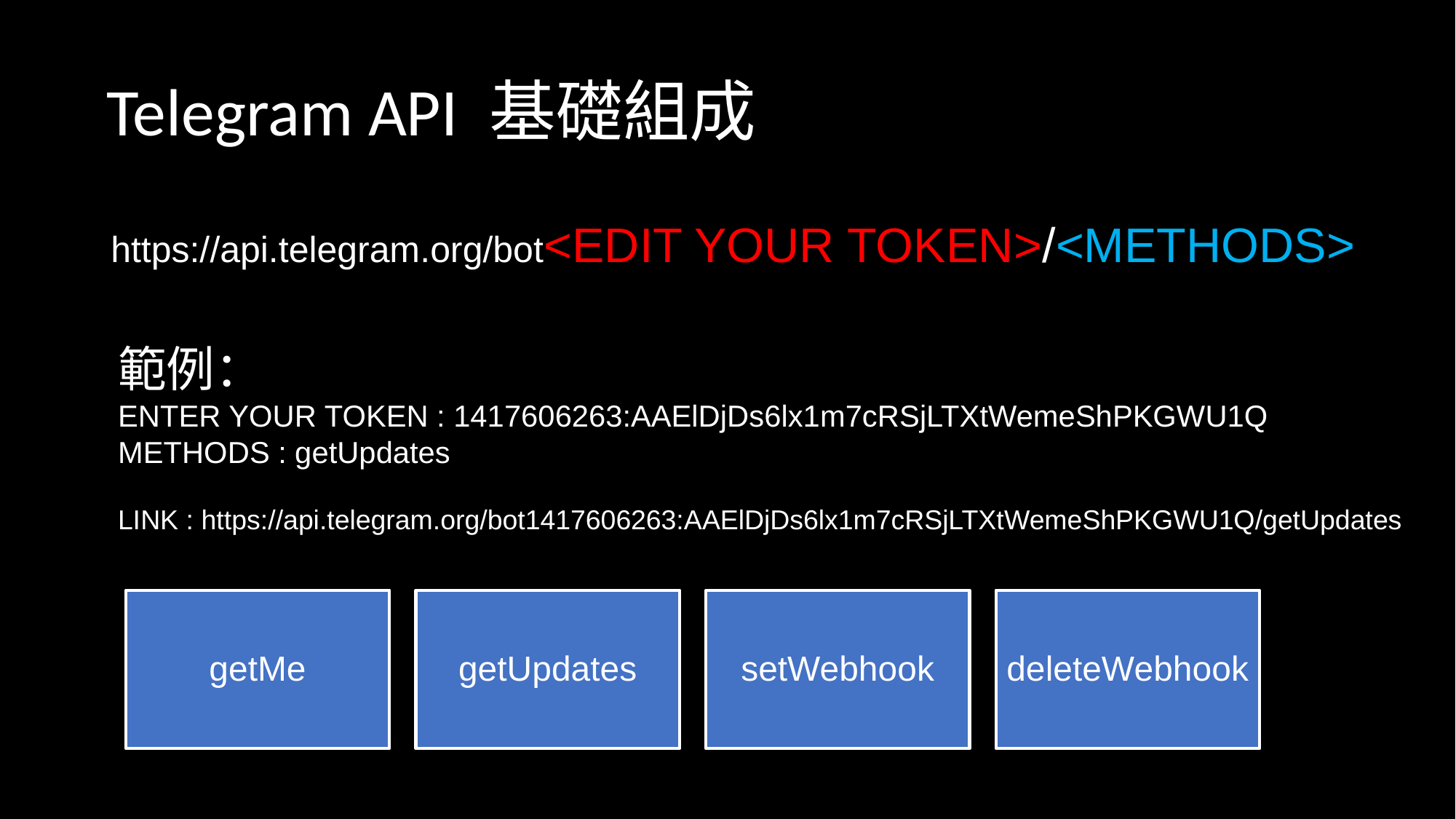

Telegram API 基礎組成
https://api.telegram.org/bot<EDIT YOUR TOKEN>/<METHODS>
範例：
ENTER YOUR TOKEN : 1417606263:AAElDjDs6lx1m7cRSjLTXtWemeShPKGWU1Q
METHODS : getUpdates

LINK : https://api.telegram.org/bot1417606263:AAElDjDs6lx1m7cRSjLTXtWemeShPKGWU1Q/getUpdates

getMe
getUpdates
setWebhook
deleteWebhook